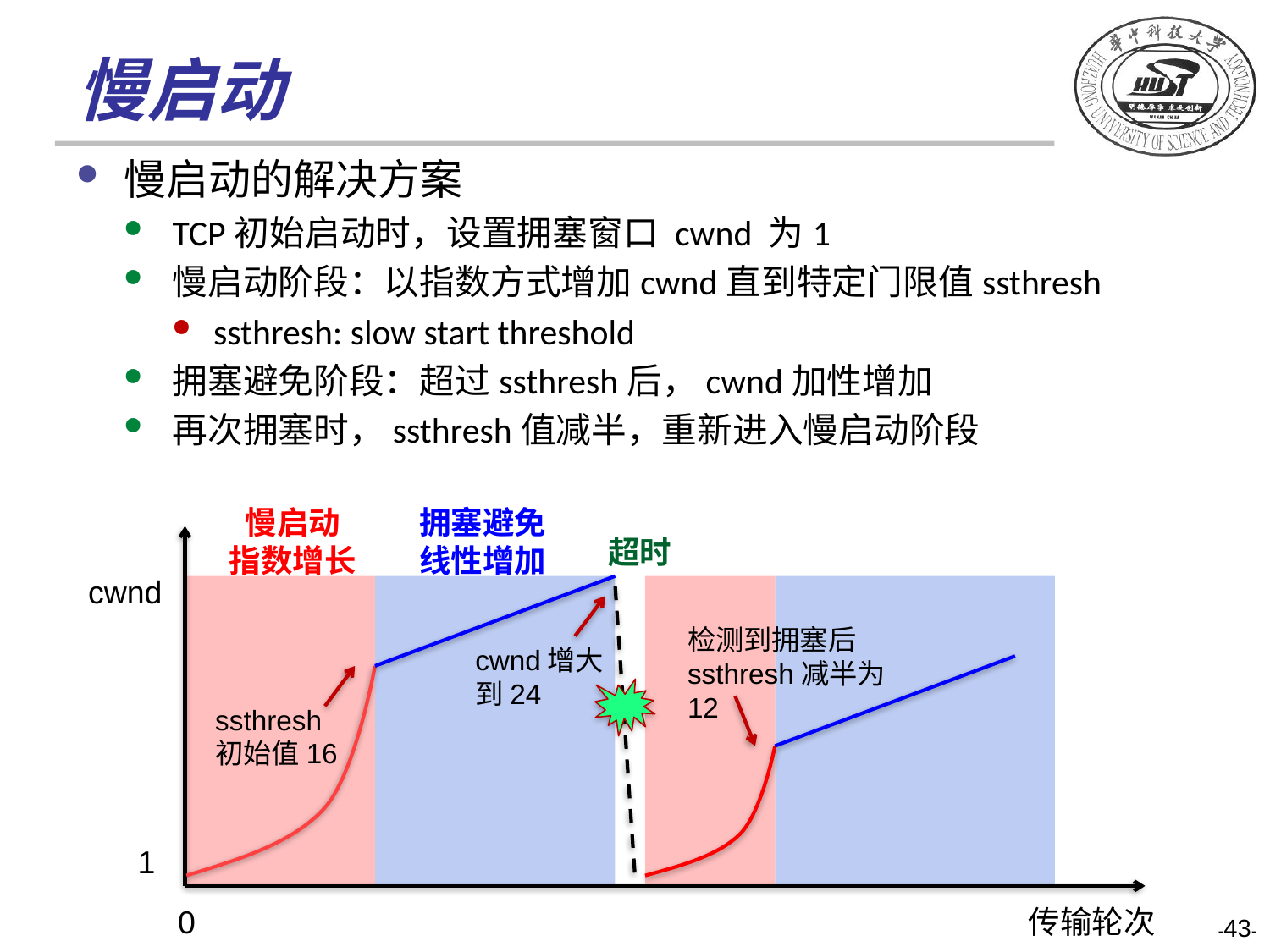

# 慢启动
慢启动的解决方案
TCP初始启动时，设置拥塞窗口 cwnd 为1
慢启动阶段：以指数方式增加cwnd直到特定门限值ssthresh
ssthresh: slow start threshold
拥塞避免阶段：超过ssthresh后，cwnd加性增加
再次拥塞时，ssthresh值减半，重新进入慢启动阶段

慢启动
指数增长
拥塞避免
线性增加
cwnd

检测到拥塞后ssthresh减半为12
cwnd增大
到24

ssthresh
初始值16

1
0
传输轮次
超时

-43-